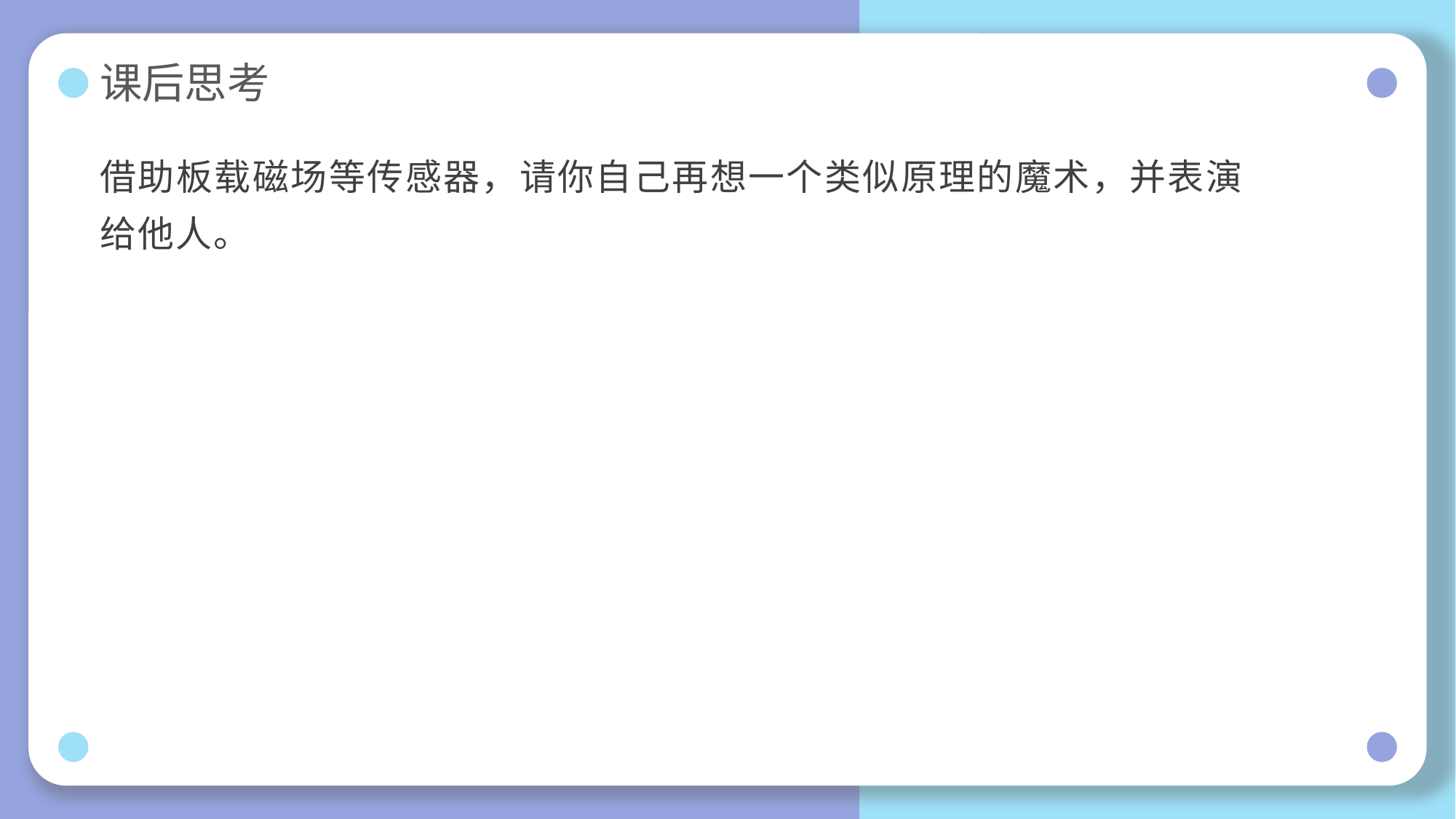

# 课后思考
借助板载磁场等传感器，请你自己再想一个类似原理的魔术，并表演给他人。